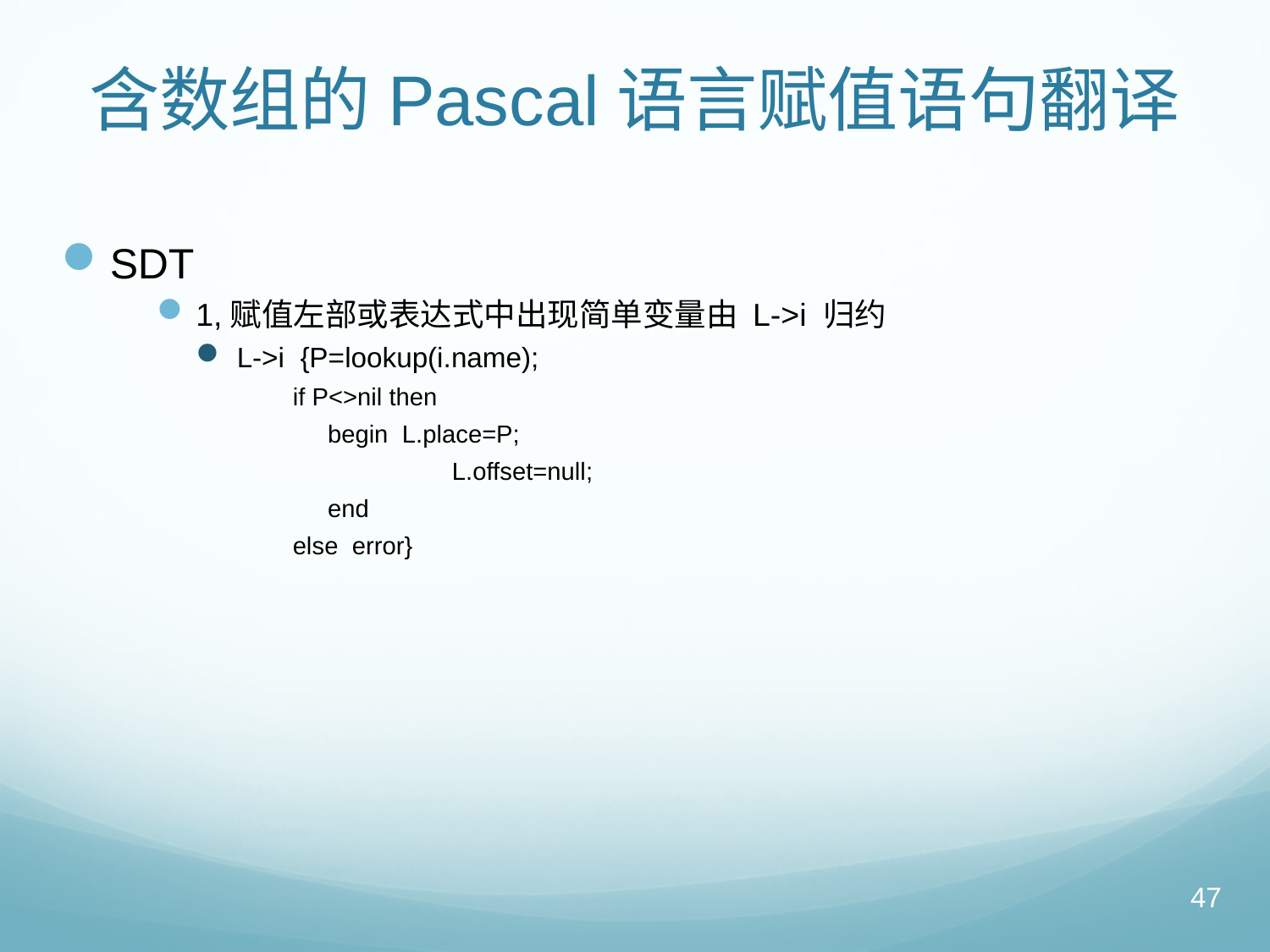

# 含数组的Pascal语言赋值语句翻译
SDT
1,赋值左部或表达式中出现简单变量由 L->i 归约
L->i  {P=lookup(i.name);
        if P<>nil then
             begin  L.place=P;
		       L.offset=null;
             end
        else  error}

47